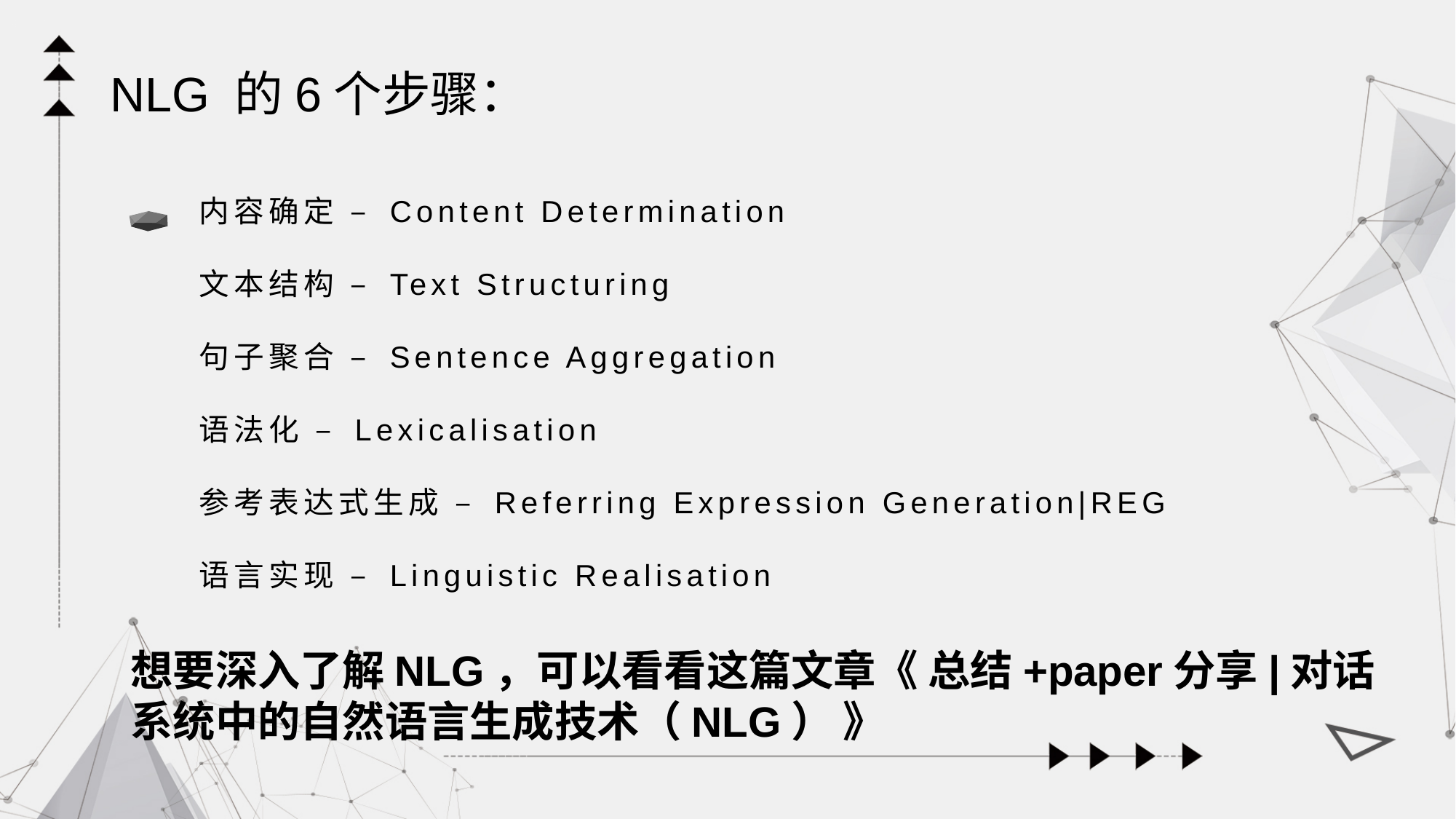

NLG 的6个步骤：

内容确定 – Content Determination

文本结构 – Text Structuring

句子聚合 – Sentence Aggregation

语法化 – Lexicalisation

参考表达式生成 – Referring Expression Generation|REG

语言实现 – Linguistic Realisation

想要深入了解NLG，可以看看这篇文章《 总结+paper分享|对话系统中的自然语言生成技术（NLG） 》